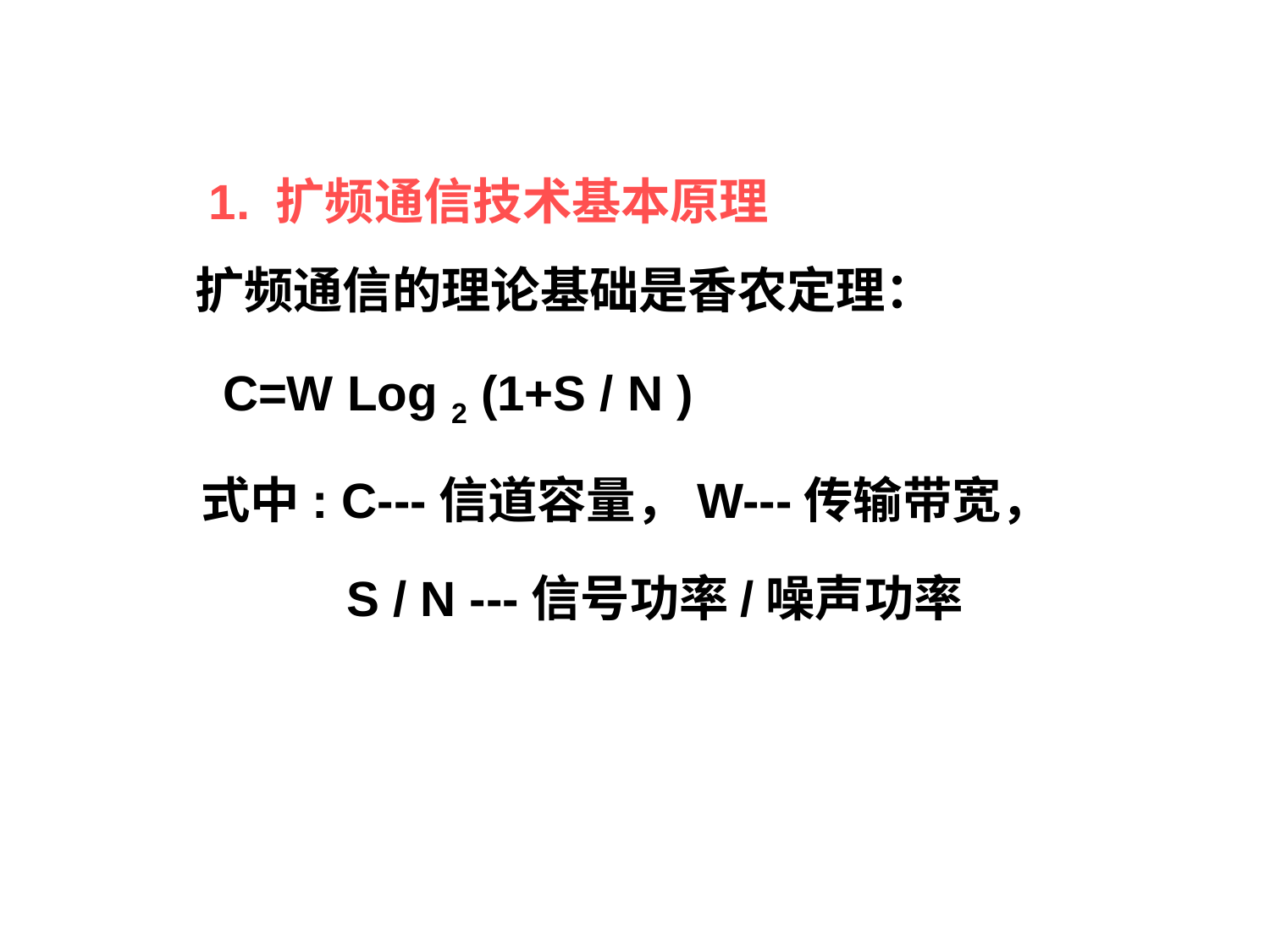

1. 扩频通信技术基本原理
        扩频通信的理论基础是香农定理：
            C=W Log 2 (1+S / N )
　　    式中: C---信道容量，W---传输带宽，
                     S / N ---信号功率/噪声功率